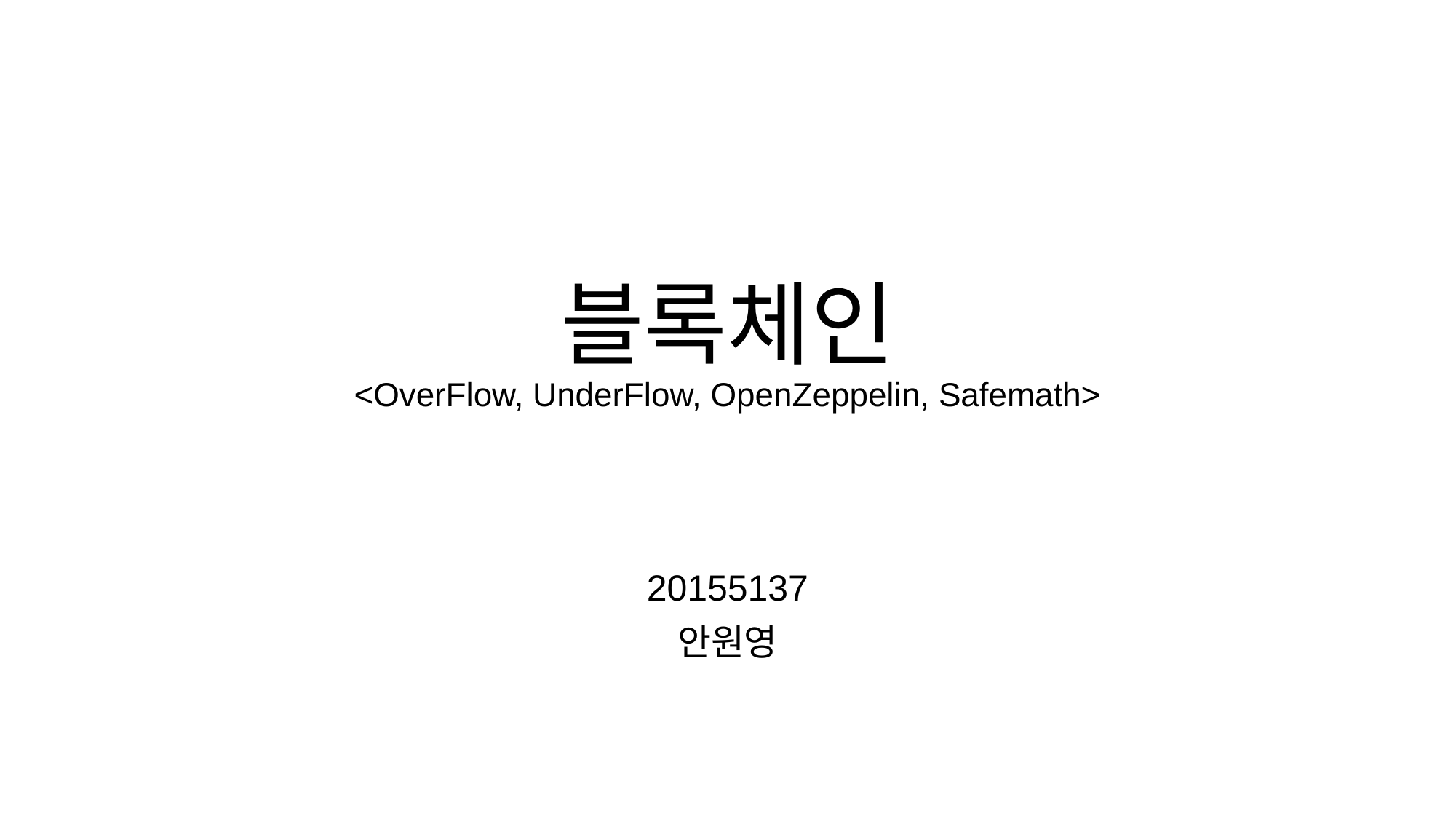

# 블록체인 <OverFlow, UnderFlow, OpenZeppelin, Safemath>
20155137
안원영